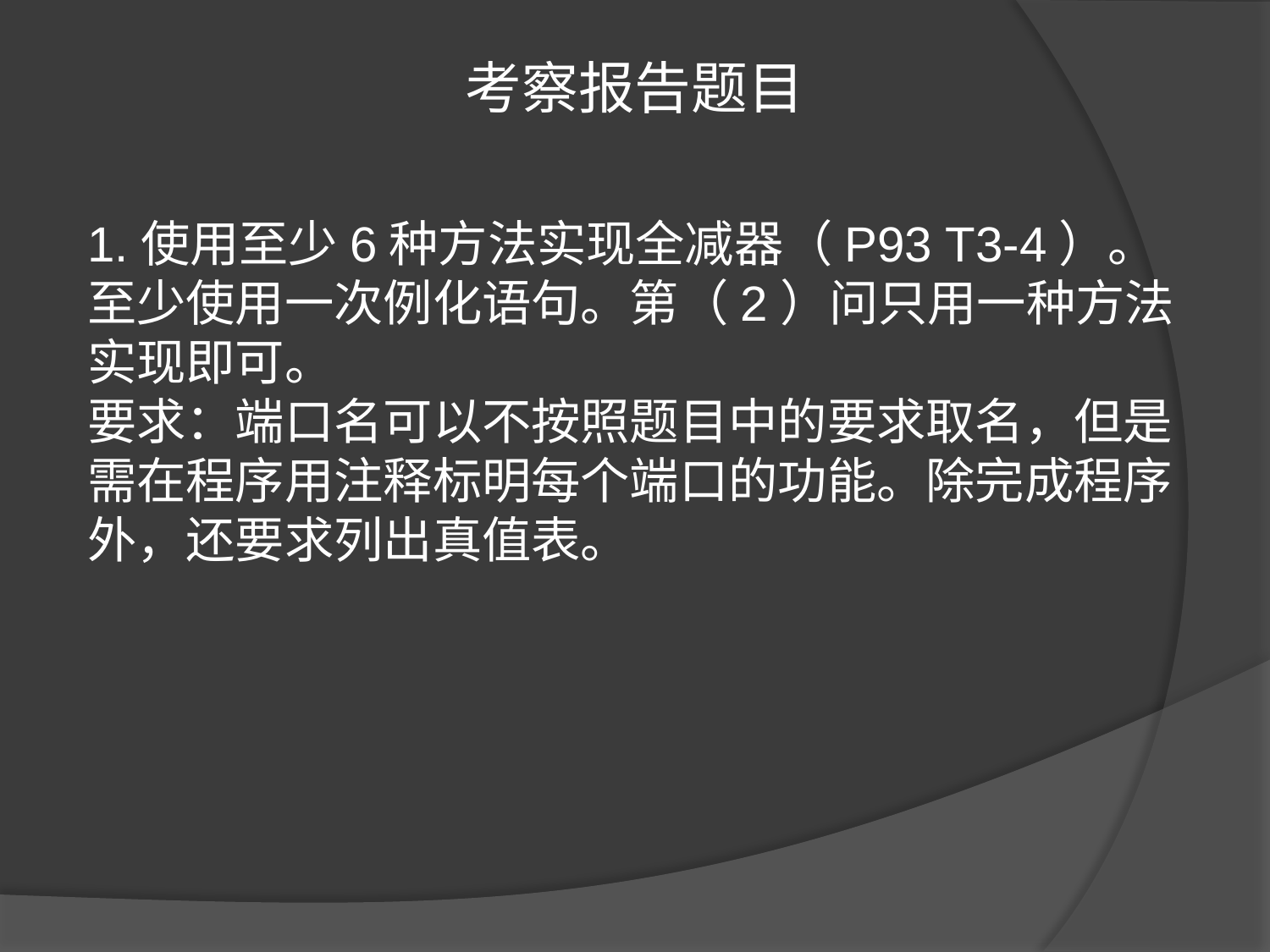

考察报告题目
1.使用至少6种方法实现全减器（P93 T3-4）。至少使用一次例化语句。第（2）问只用一种方法实现即可。
要求：端口名可以不按照题目中的要求取名，但是需在程序用注释标明每个端口的功能。除完成程序外，还要求列出真值表。